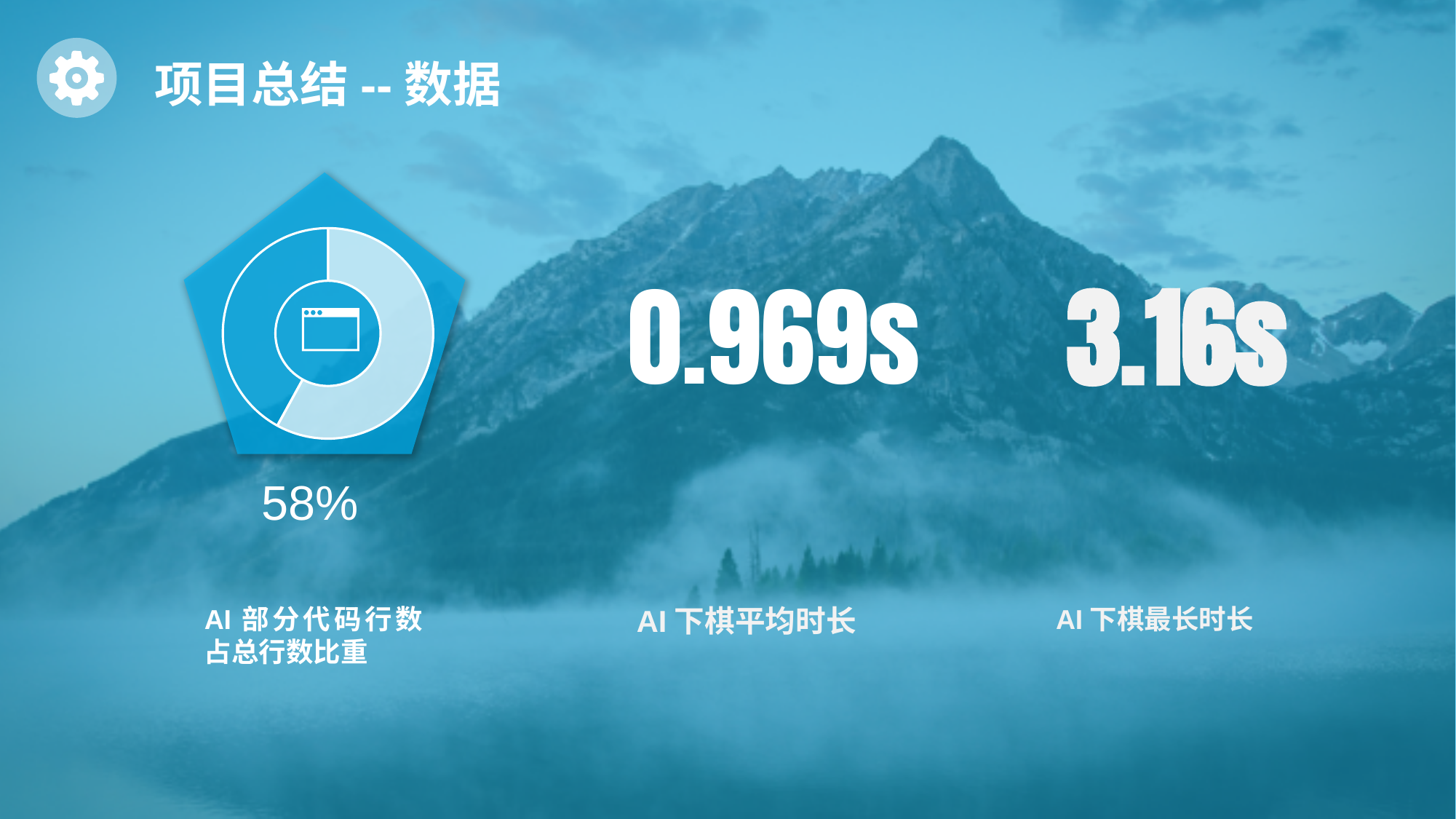

项目总结--数据

### Chart

| Category | 销售额 |
|---|---|
| 第一季度 | 58.0 |
| 第二季度 | 42.0 |
0.969s
3.16s

58%
AI下棋平均时长
AI下棋最长时长
AI部分代码行数占总行数比重